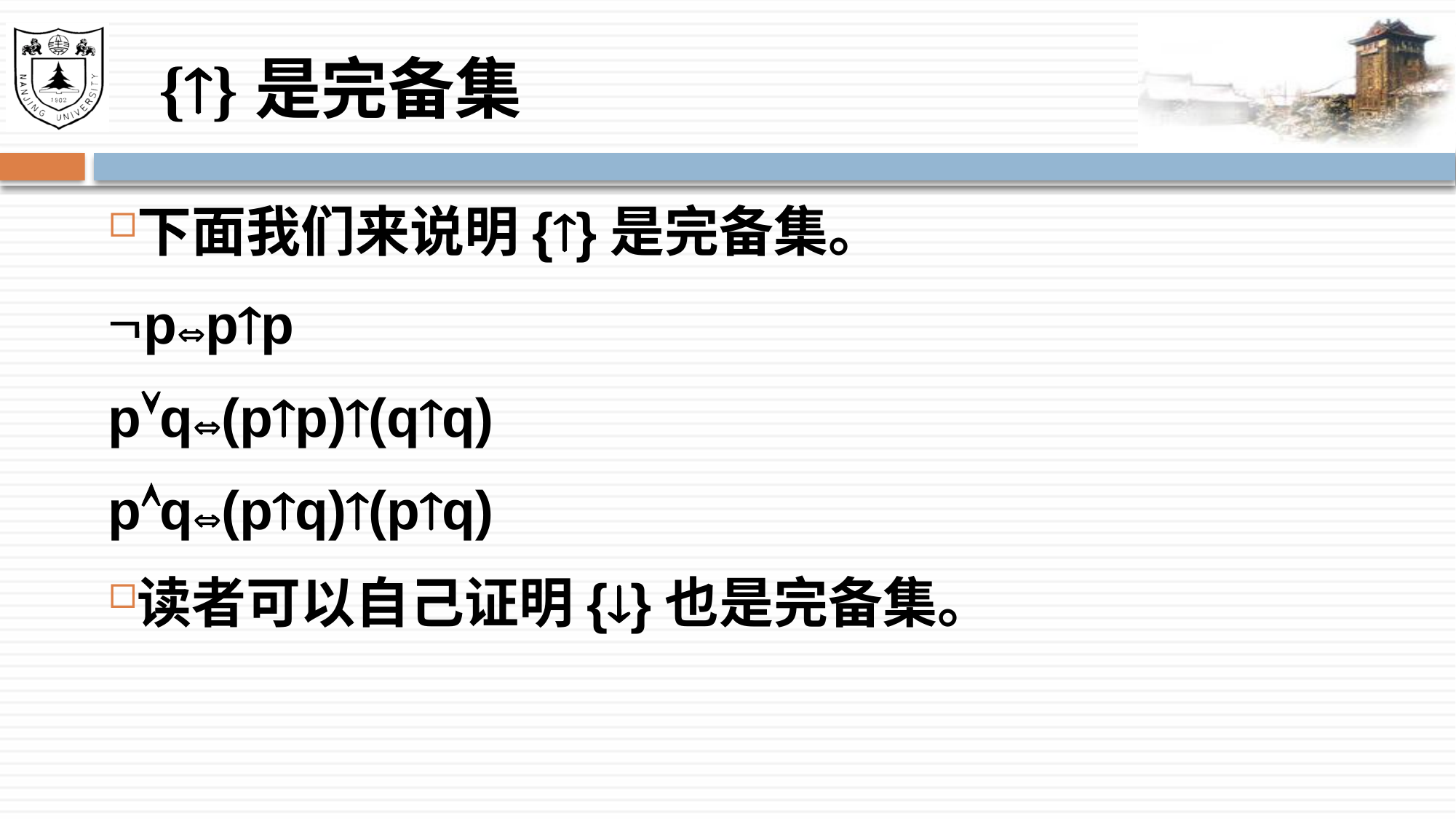

# {↑}是完备集
下面我们来说明{↑}是完备集。
¬p⇔p↑p
p∨q⇔(p↑p)↑(q↑q)
p∧q⇔(p↑q)↑(p↑q)
读者可以自己证明{↓}也是完备集。